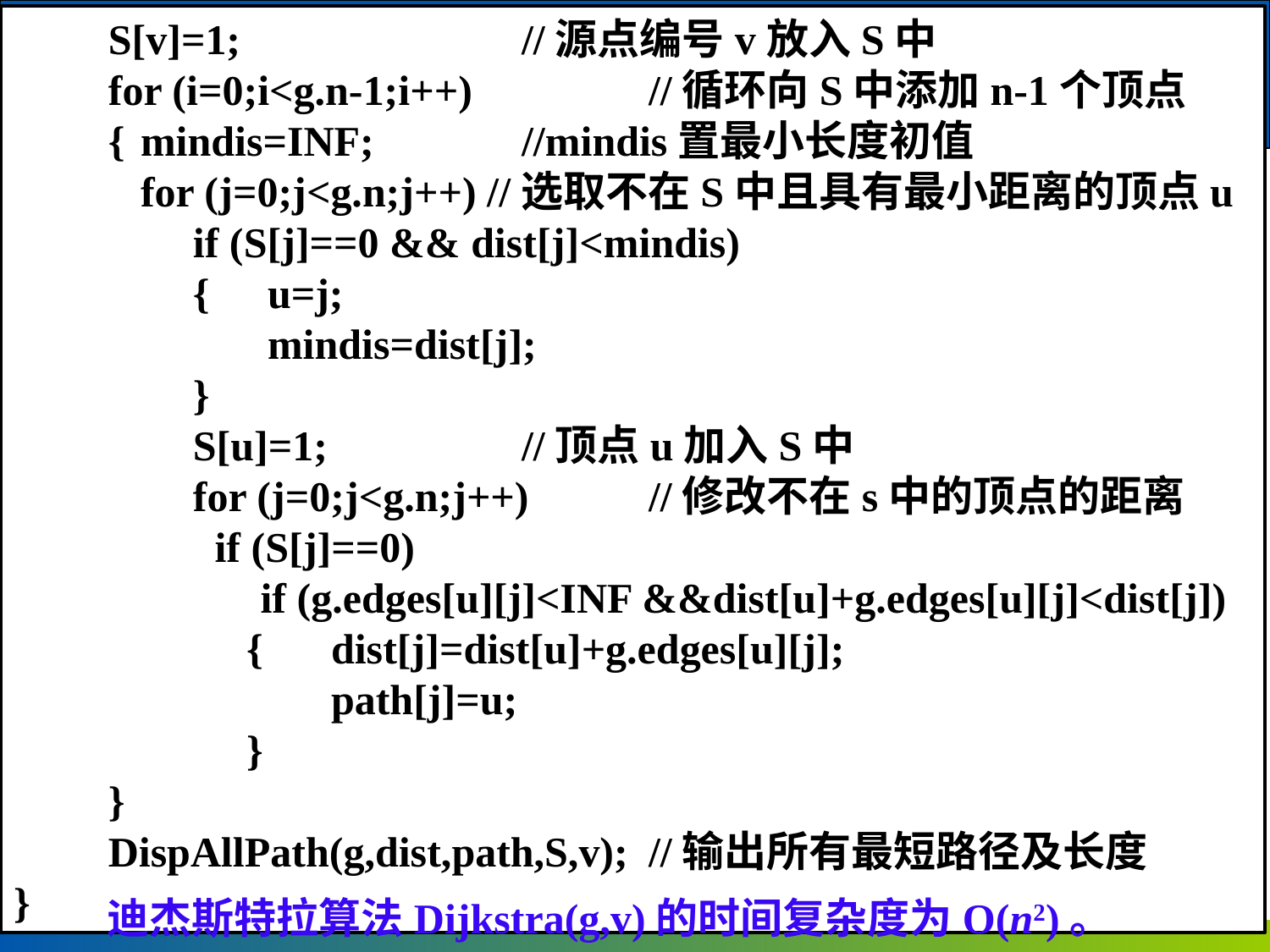

S[v]=1;			//源点编号v放入S中
　　for (i=0;i<g.n-1;i++)		//循环向S中添加n-1个顶点
　　{	mindis=INF;		//mindis置最小长度初值
	for (j=0;j<g.n;j++) //选取不在S中且具有最小距离的顶点u
	　if (S[j]==0 && dist[j]<mindis)
	　{	u=j;
		mindis=dist[j];
	　}
	　S[u]=1;		//顶点u加入S中
	　for (j=0;j<g.n;j++)	//修改不在s中的顶点的距离
	       if (S[j]==0)
	      　if (g.edges[u][j]<INF &&dist[u]+g.edges[u][j]<dist[j])
	          {	      dist[j]=dist[u]+g.edges[u][j];
		      path[j]=u;
	          }
　　}
　　DispAllPath(g,dist,path,S,v);	//输出所有最短路径及长度
}
迪杰斯特拉算法Dijkstra(g,v)的时间复杂度为O(n2)。